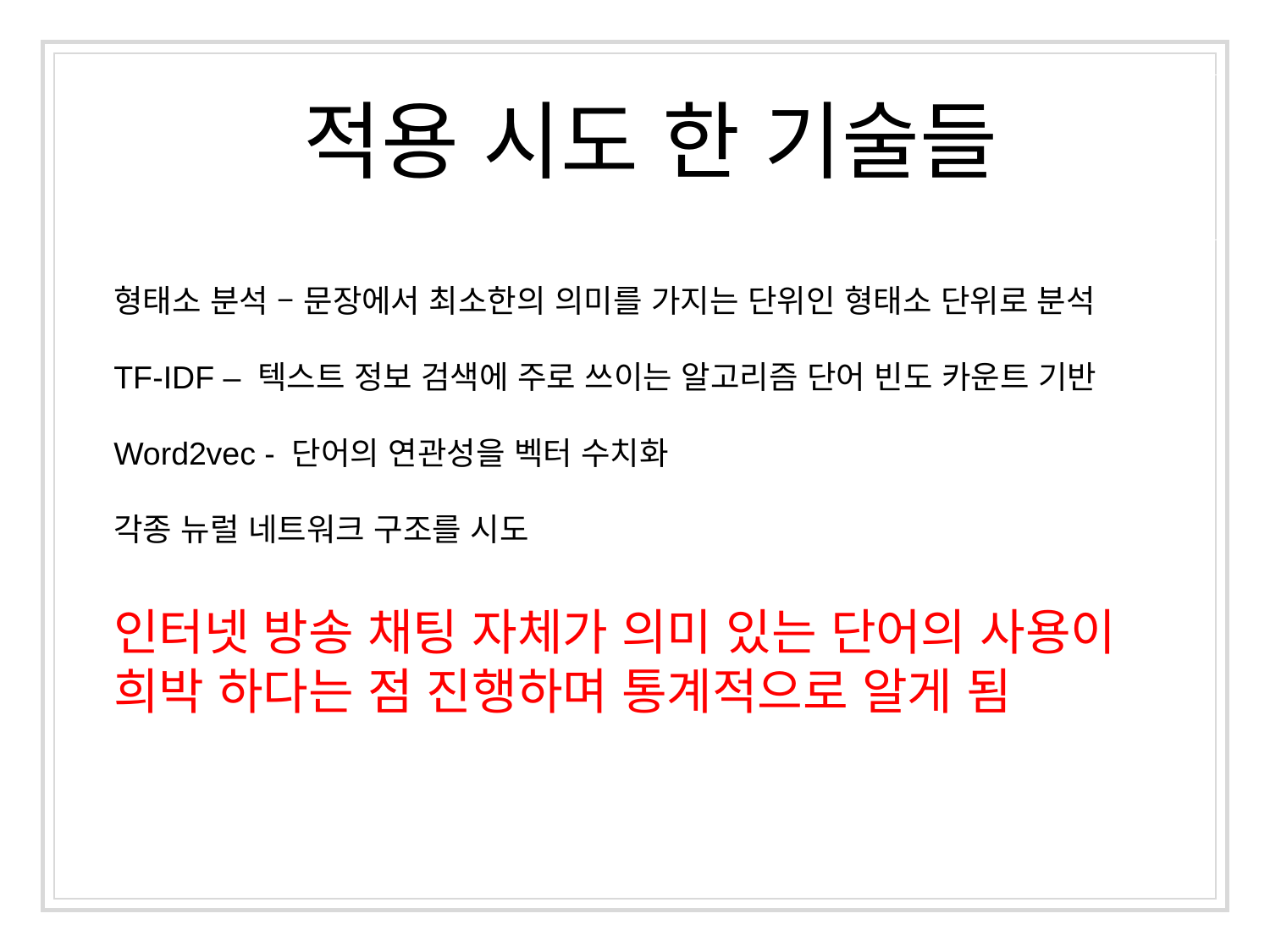

적용 시도 한 기술들
형태소 분석 – 문장에서 최소한의 의미를 가지는 단위인 형태소 단위로 분석

TF-IDF – 텍스트 정보 검색에 주로 쓰이는 알고리즘 단어 빈도 카운트 기반

Word2vec - 단어의 연관성을 벡터 수치화

각종 뉴럴 네트워크 구조를 시도

인터넷 방송 채팅 자체가 의미 있는 단어의 사용이 희박 하다는 점 진행하며 통계적으로 알게 됨